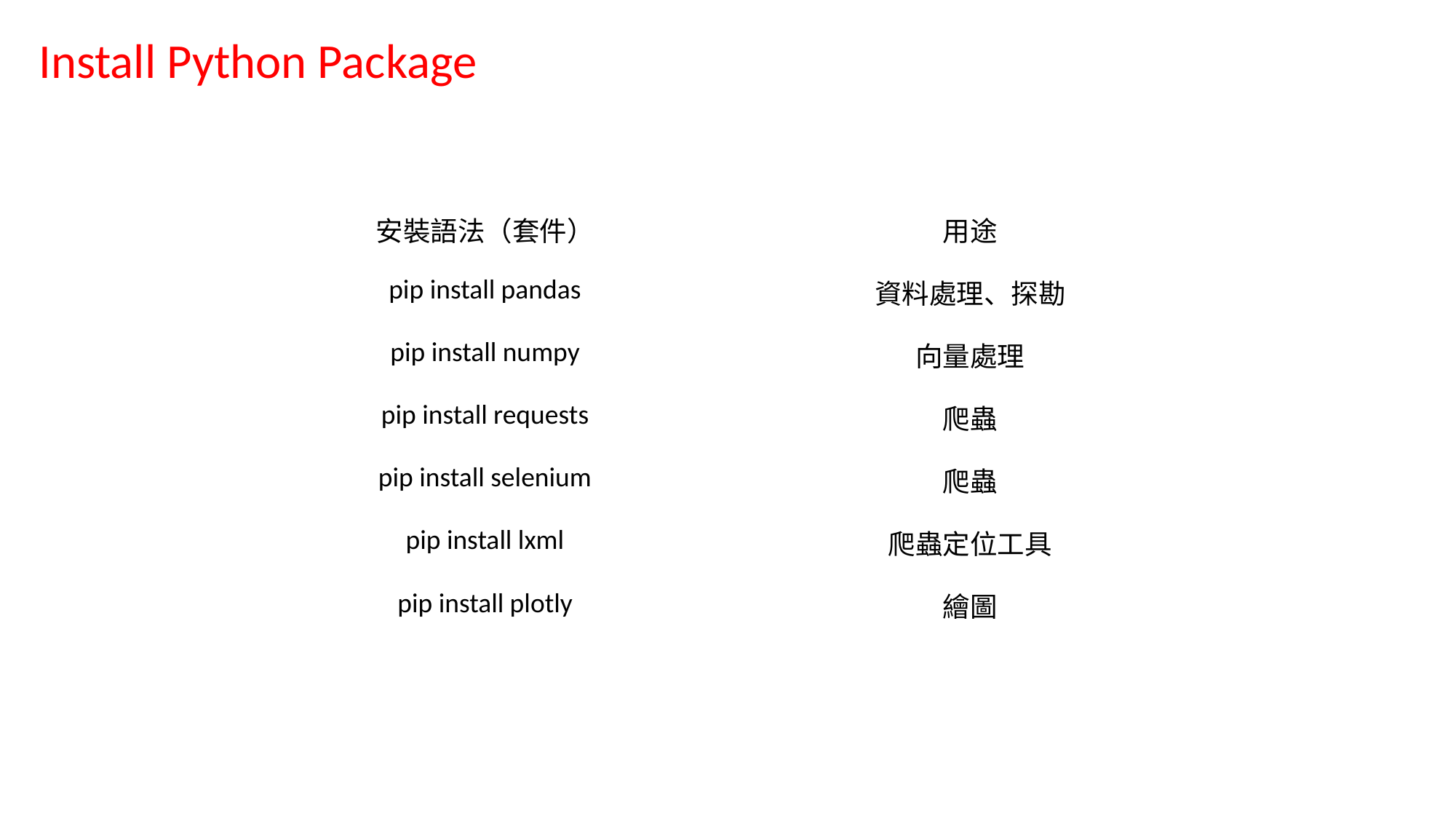

Install Python Package
| 安裝語法（套件） | 用途 |
| --- | --- |
| pip install pandas | 資料處理、探勘 |
| pip install numpy | 向量處理 |
| pip install requests | 爬蟲 |
| pip install selenium | 爬蟲 |
| pip install lxml | 爬蟲定位工具 |
| pip install plotly | 繪圖 |